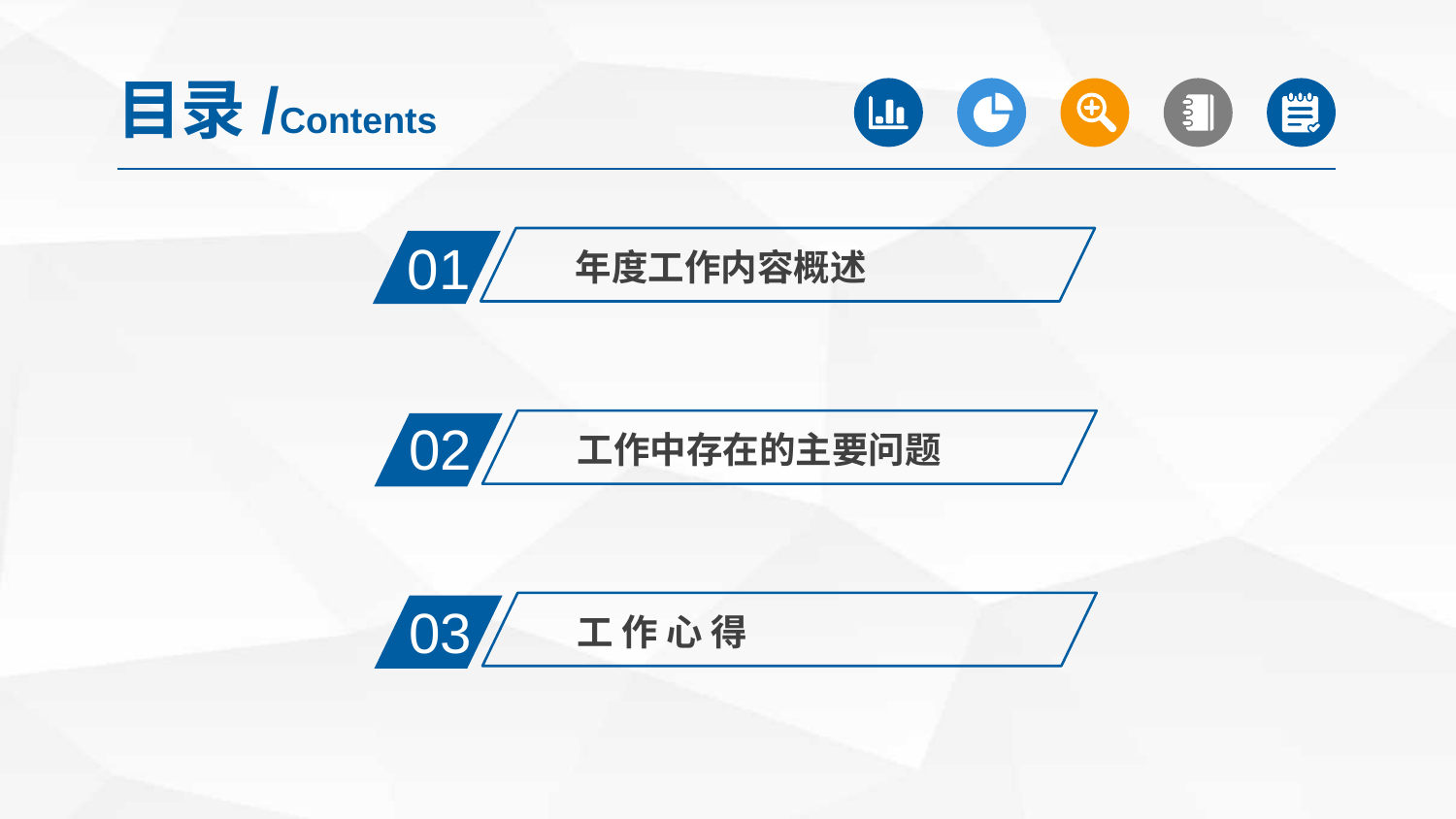

目录/Contents

01

年度工作内容概述
02

工作中存在的主要问题
03

工 作 心 得